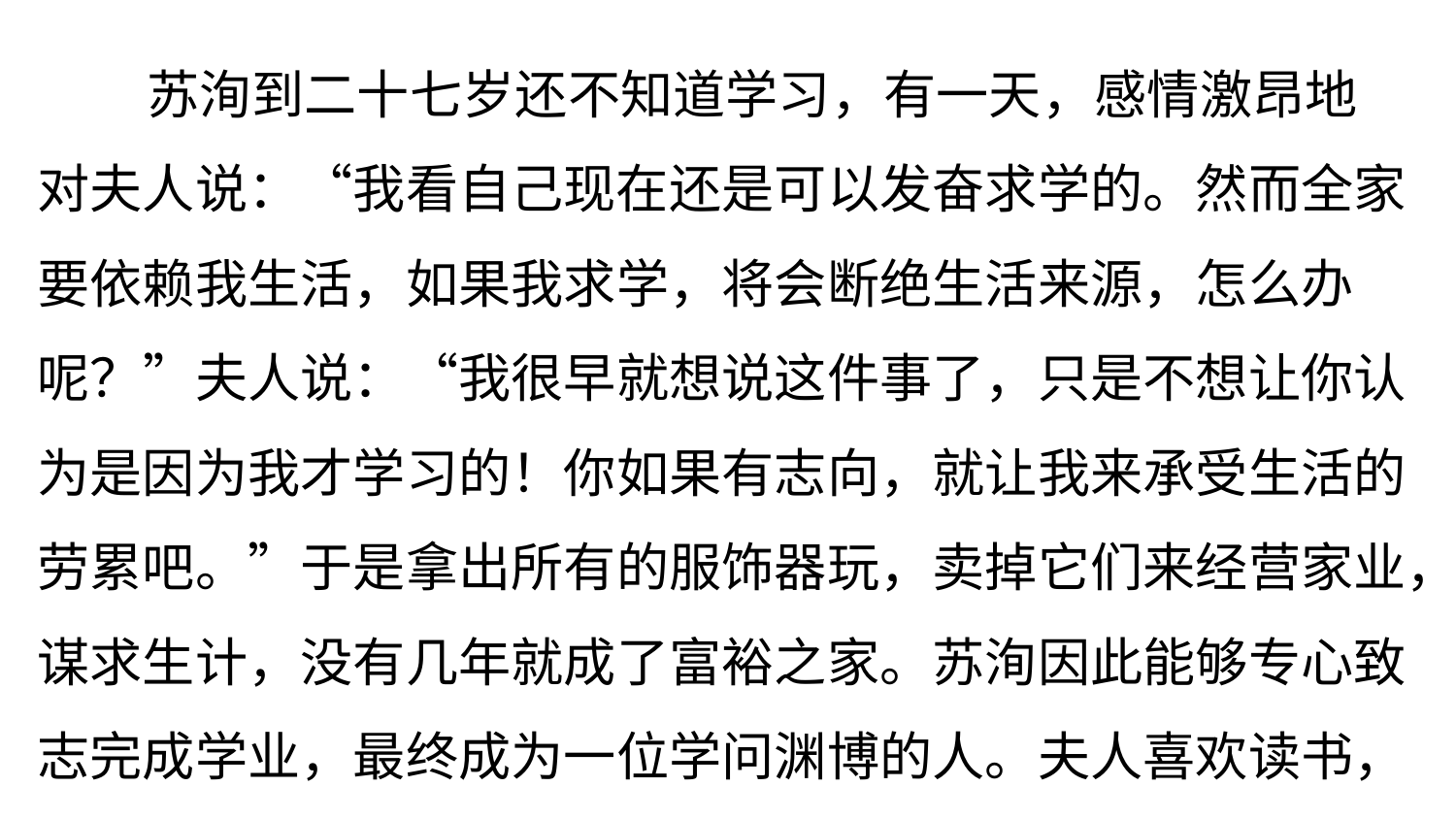

苏洵到二十七岁还不知道学习，有一天，感情激昂地对夫人说：“我看自己现在还是可以发奋求学的。然而全家要依赖我生活，如果我求学，将会断绝生活来源，怎么办呢？”夫人说：“我很早就想说这件事了，只是不想让你认为是因为我才学习的！你如果有志向，就让我来承受生活的劳累吧。”于是拿出所有的服饰器玩，卖掉它们来经营家业，谋求生计，没有几年就成了富裕之家。苏洵因此能够专心致志完成学业，最终成为一位学问渊博的人。夫人喜欢读书，